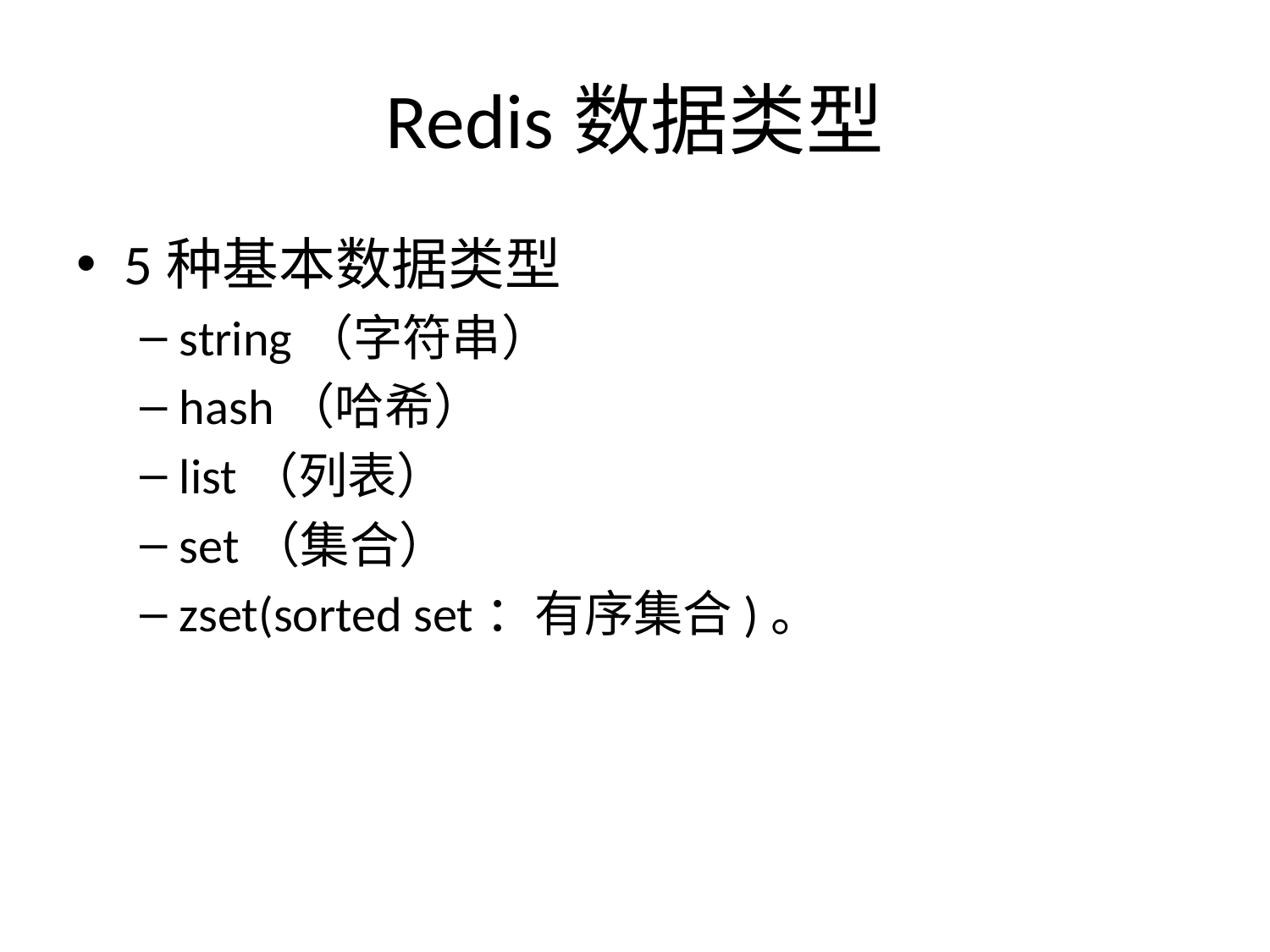

# Redis数据类型
5种基本数据类型
string（字符串）
hash（哈希）
list（列表）
set（集合）
zset(sorted set：有序集合)。